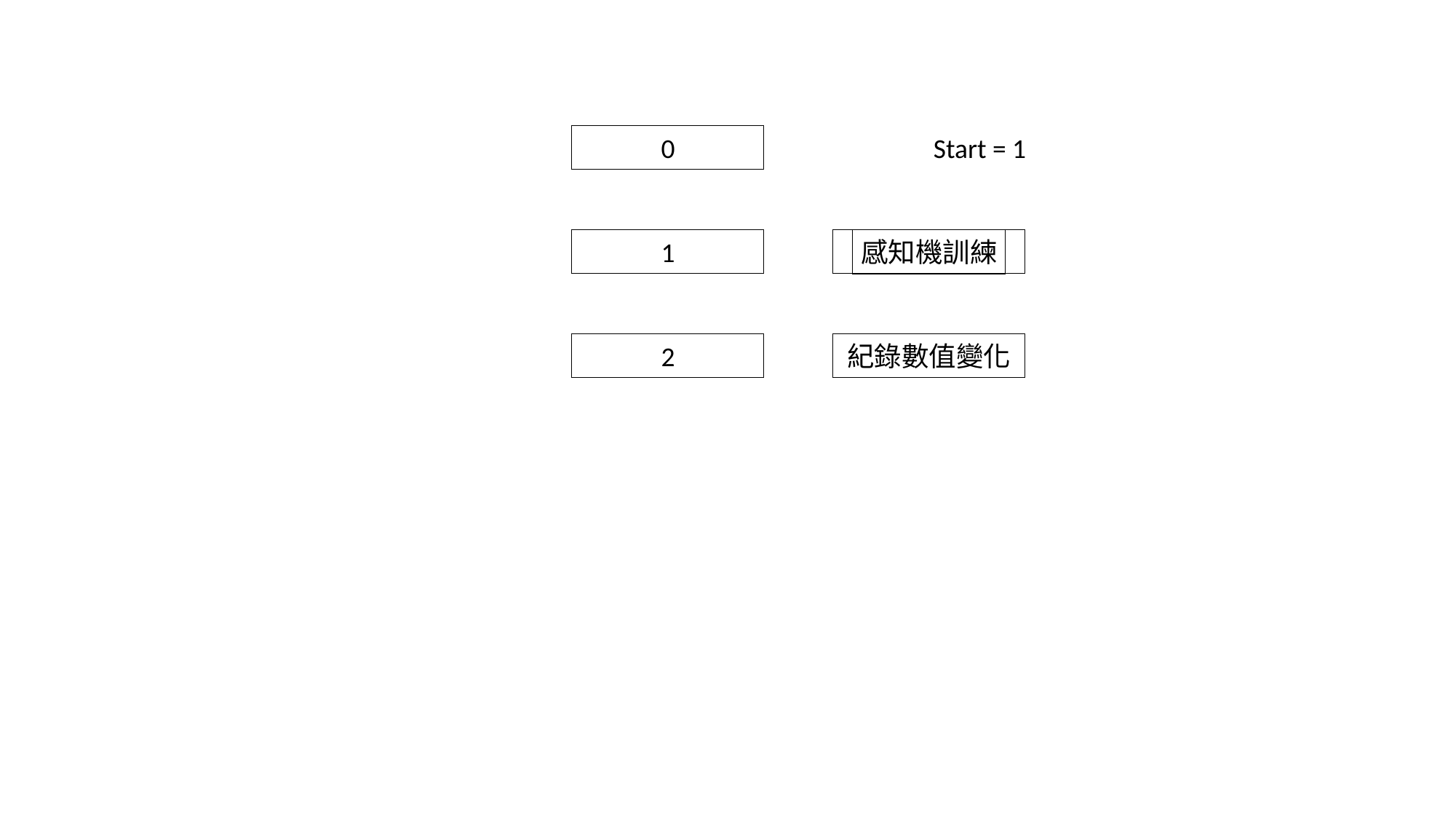

0
Start = 1
1
感知機訓練

2
紀錄數值變化